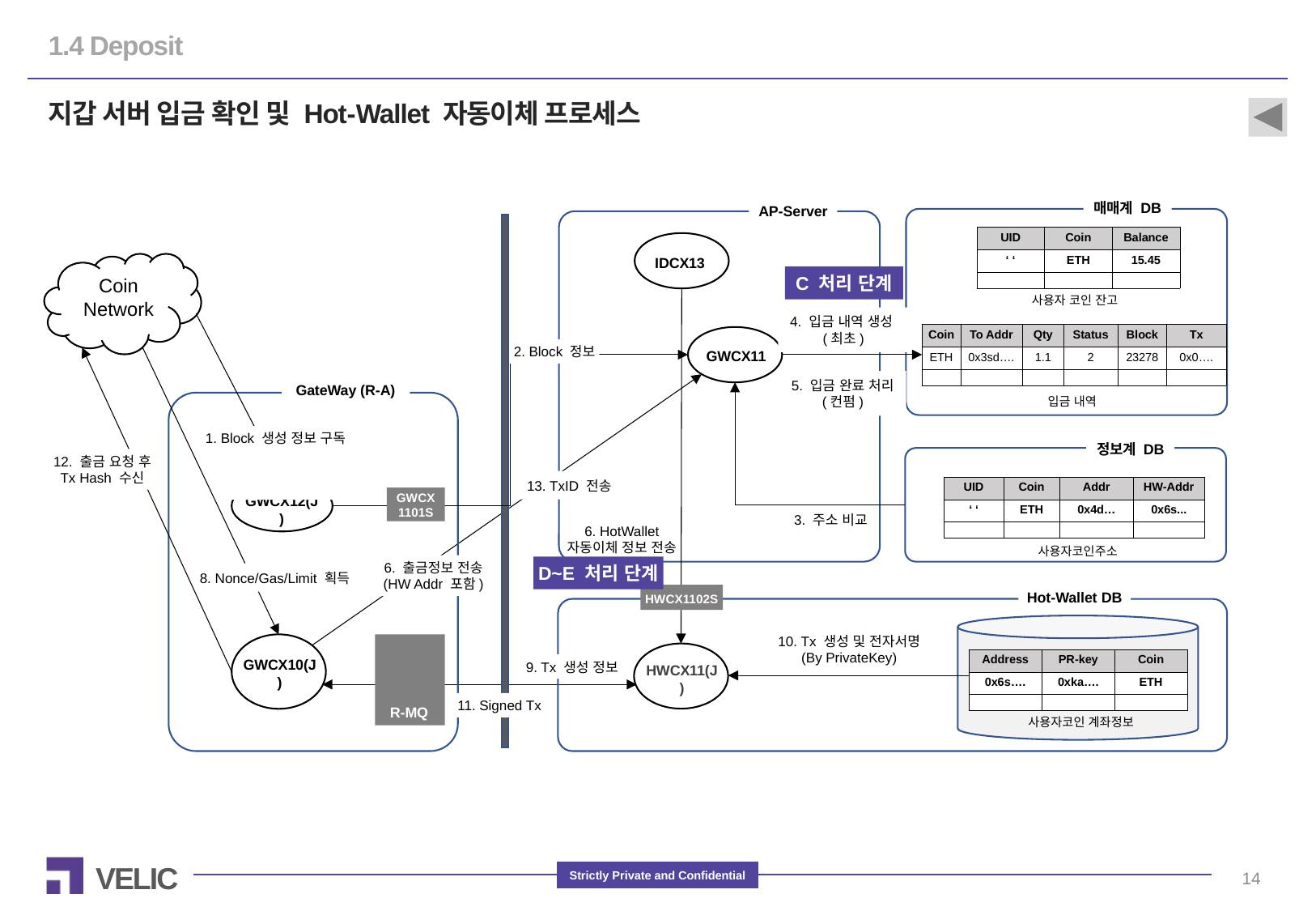

# 1.4 Deposit
지갑 서버 입금 확인 및 Hot-Wallet 자동이체 프로세스

매매계 DB
AP-Server

| UID | Coin | Balance |
| --- | --- | --- |
| ‘ ‘ | ETH | 15.45 |
|  |  |  |
IDCX
IDCX13

C 처리 단계
Coin
Network
사용자 코인 잔고
4. 입금 내역 생성
(최초)
| Coin | To Addr | Qty | Status | Block | Tx |
| --- | --- | --- | --- | --- | --- |
| ETH | 0x3sd…. | 1.1 | 2 | 23278 | 0x0…. |
|  |  |  |  |  |  |

2. Block 정보
GWCX11
5. 입금 완료 처리
(컨펌)
GateWay (R-A)
입금 내역

1. Block 생성 정보 구독
정보계 DB

12. 출금 요청 후 Tx Hash 수신
13. TxID 전송
| UID | Coin | Addr | HW-Addr |
| --- | --- | --- | --- |
| ‘ ‘ | ETH | 0x4d… | 0x6s... |
|  |  |  |  |

GWCX12(J)
GWCX
1101S
3. 주소 비교
6. HotWallet 자동이체 정보 전송
사용자코인주소
6. 출금정보 전송
(HW Addr 포함)
D~E 처리 단계
8. Nonce/Gas/Limit 획득
HWCX1102S
Hot-Wallet DB

10. Tx 생성 및 전자서명
(By PrivateKey)

| Address | PR-key | Coin |
| --- | --- | --- |
| 0x6s…. | 0xka…. | ETH |
|  |  |  |
9. Tx 생성 정보
GWCX10(J)
HWCX11(J)
11. Signed Tx
R-MQ
사용자코인 계좌정보
14